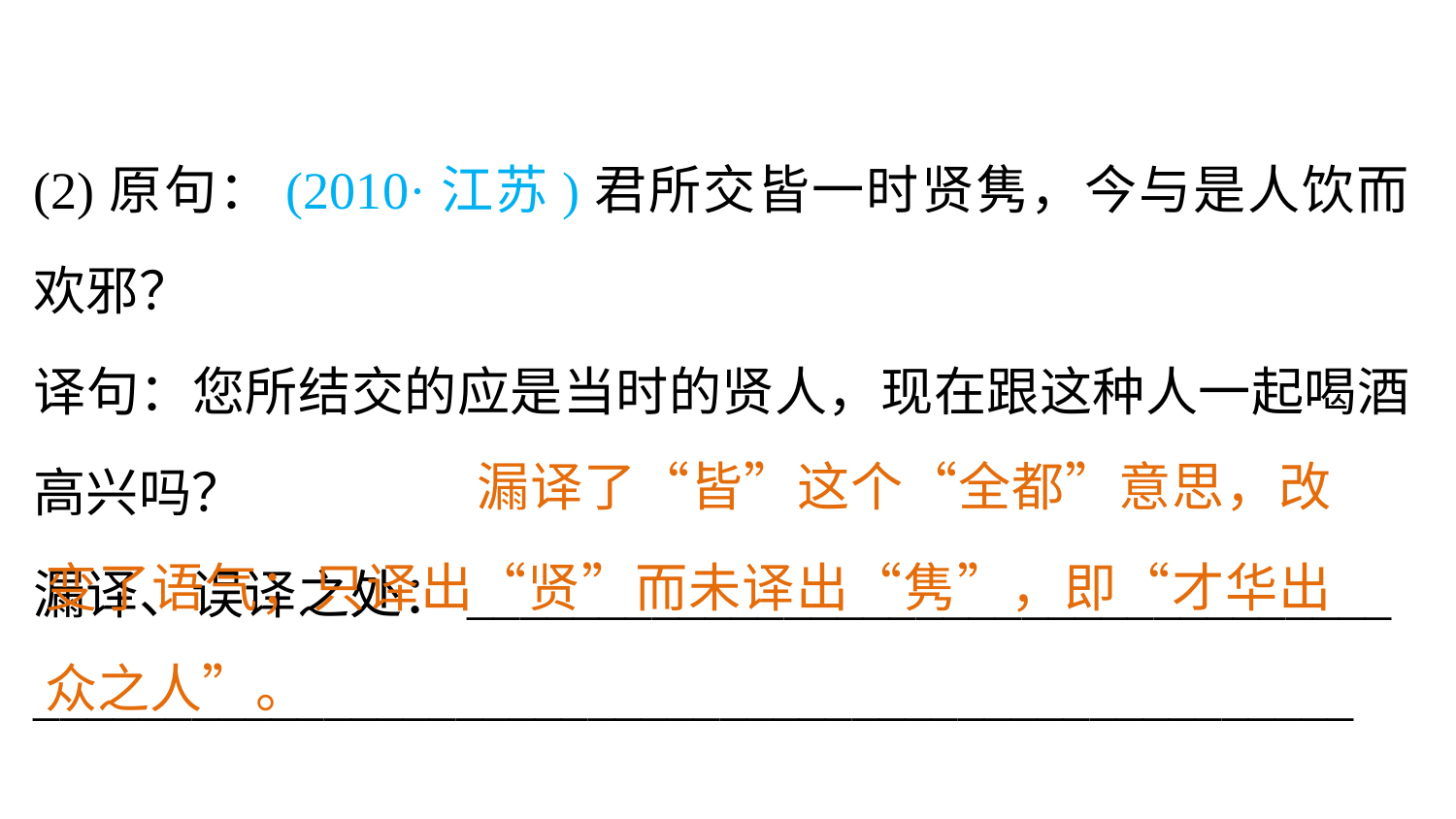

(2)原句：(2010·江苏)君所交皆一时贤隽，今与是人饮而欢邪？
译句：您所结交的应是当时的贤人，现在跟这种人一起喝酒高兴吗？
漏译、误译之处：___________________________________
__________________________________________________
____________
                                 漏译了“皆”这个“全都”意思，改变了语气；只译出“贤”而未译出“隽”，即“才华出众之人”。